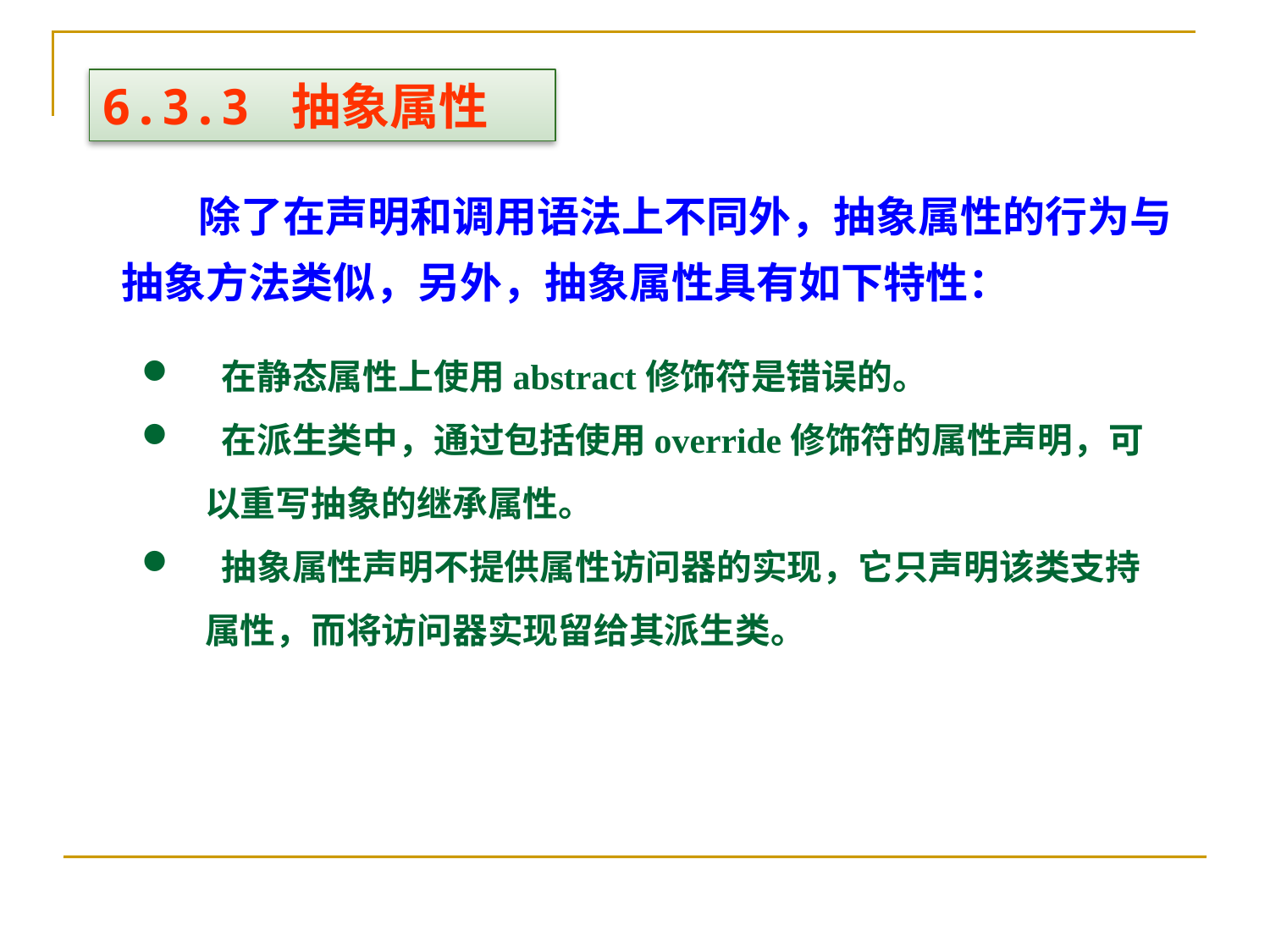

6.3.3 抽象属性
       除了在声明和调用语法上不同外，抽象属性的行为与抽象方法类似，另外，抽象属性具有如下特性：
 在静态属性上使用abstract修饰符是错误的。
 在派生类中，通过包括使用override修饰符的属性声明，可以重写抽象的继承属性。
 抽象属性声明不提供属性访问器的实现，它只声明该类支持属性，而将访问器实现留给其派生类。